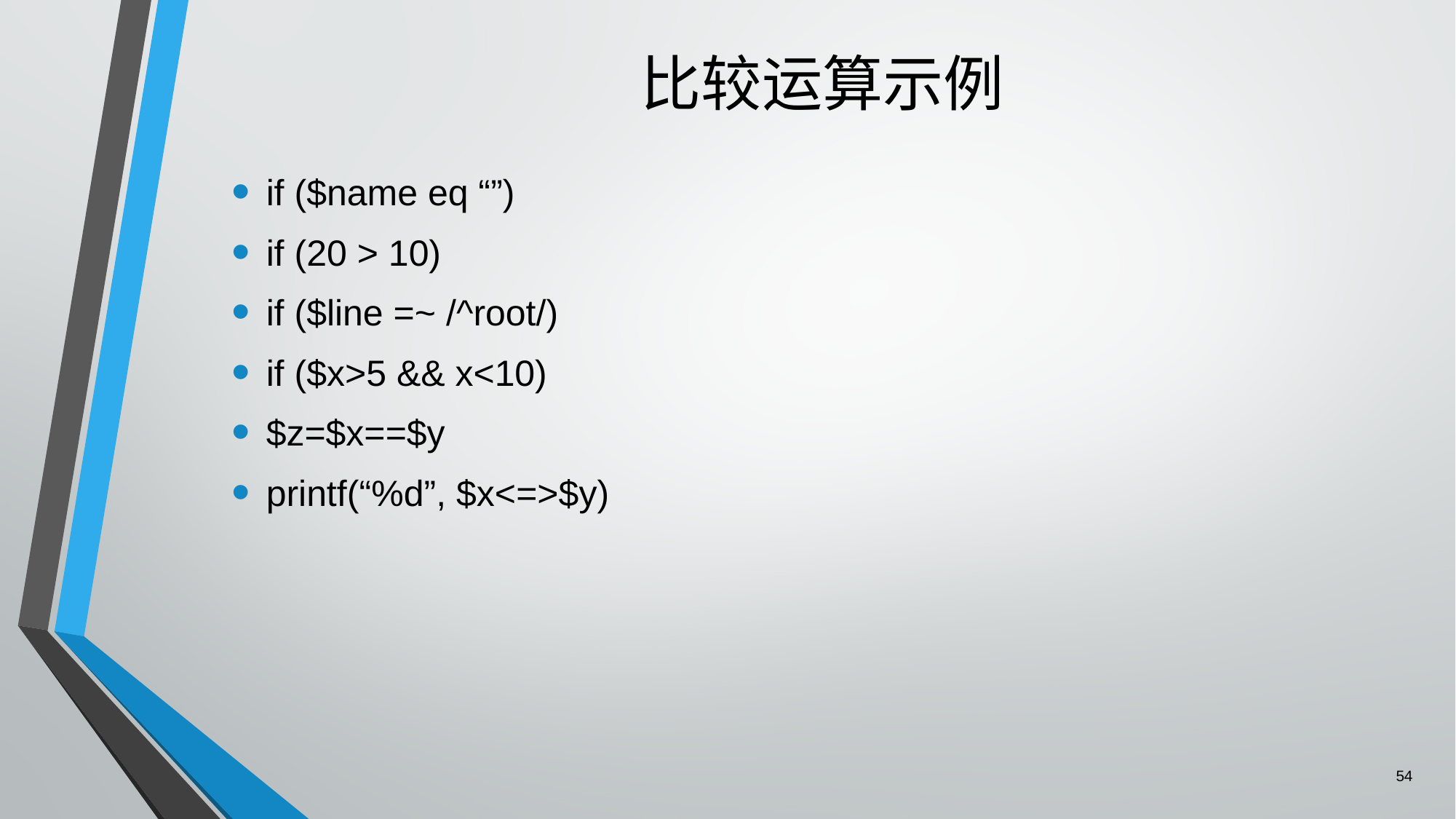

# 比较运算示例
if ($name eq “”)
if (20 > 10)
if ($line =~ /^root/)
if ($x>5 && x<10)
$z=$x==$y
printf(“%d”, $x<=>$y)

54